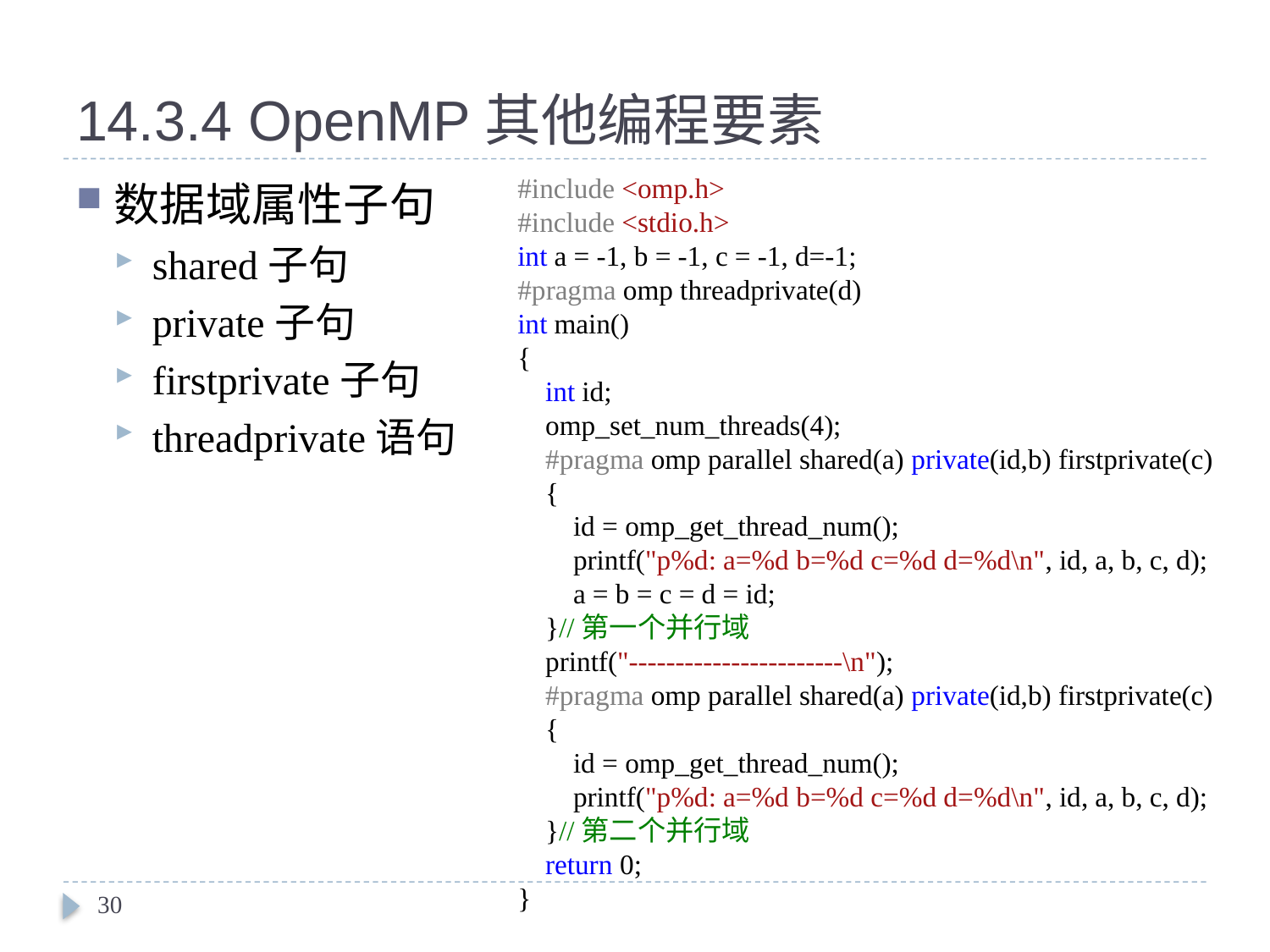

# 14.3.4 OpenMP其他编程要素
#include <omp.h>
#include <stdio.h>
int a = -1, b = -1, c = -1, d=-1;
#pragma omp threadprivate(d)
int main()
{
    int id;
    omp_set_num_threads(4);
    #pragma omp parallel shared(a) private(id,b) firstprivate(c)
    {
        id = omp_get_thread_num();
        printf("p%d: a=%d b=%d c=%d d=%d\n", id, a, b, c, d);
        a = b = c = d = id;
    }//第一个并行域
    printf("-----------------------\n");
    #pragma omp parallel shared(a) private(id,b) firstprivate(c)
    {
        id = omp_get_thread_num();
        printf("p%d: a=%d b=%d c=%d d=%d\n", id, a, b, c, d);
    }//第二个并行域
    return 0;
}
数据域属性子句
shared子句
private子句
firstprivate子句
threadprivate语句

30